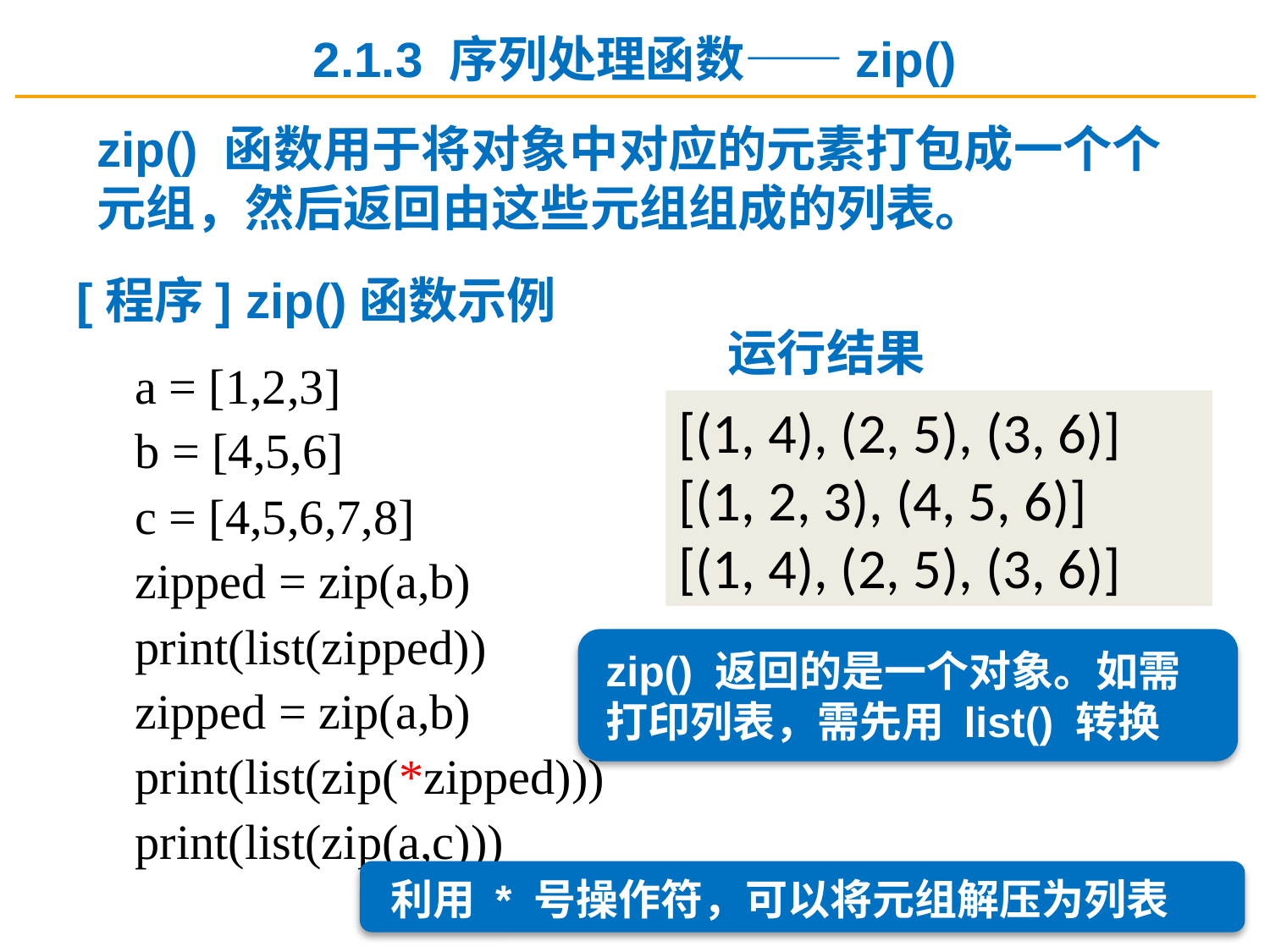

2.1.3 序列处理函数——zip()
zip() 函数用于将对象中对应的元素打包成一个个元组，然后返回由这些元组组成的列表。
[程序] zip()函数示例
运行结果
a = [1,2,3]
b = [4,5,6]
c = [4,5,6,7,8]
zipped = zip(a,b)
print(list(zipped))
zipped = zip(a,b)
print(list(zip(*zipped)))
print(list(zip(a,c)))
[(1, 4), (2, 5), (3, 6)]
[(1, 2, 3), (4, 5, 6)]
[(1, 4), (2, 5), (3, 6)]

zip() 返回的是一个对象。如需打印列表，需先用 list() 转换

利用 * 号操作符，可以将元组解压为列表